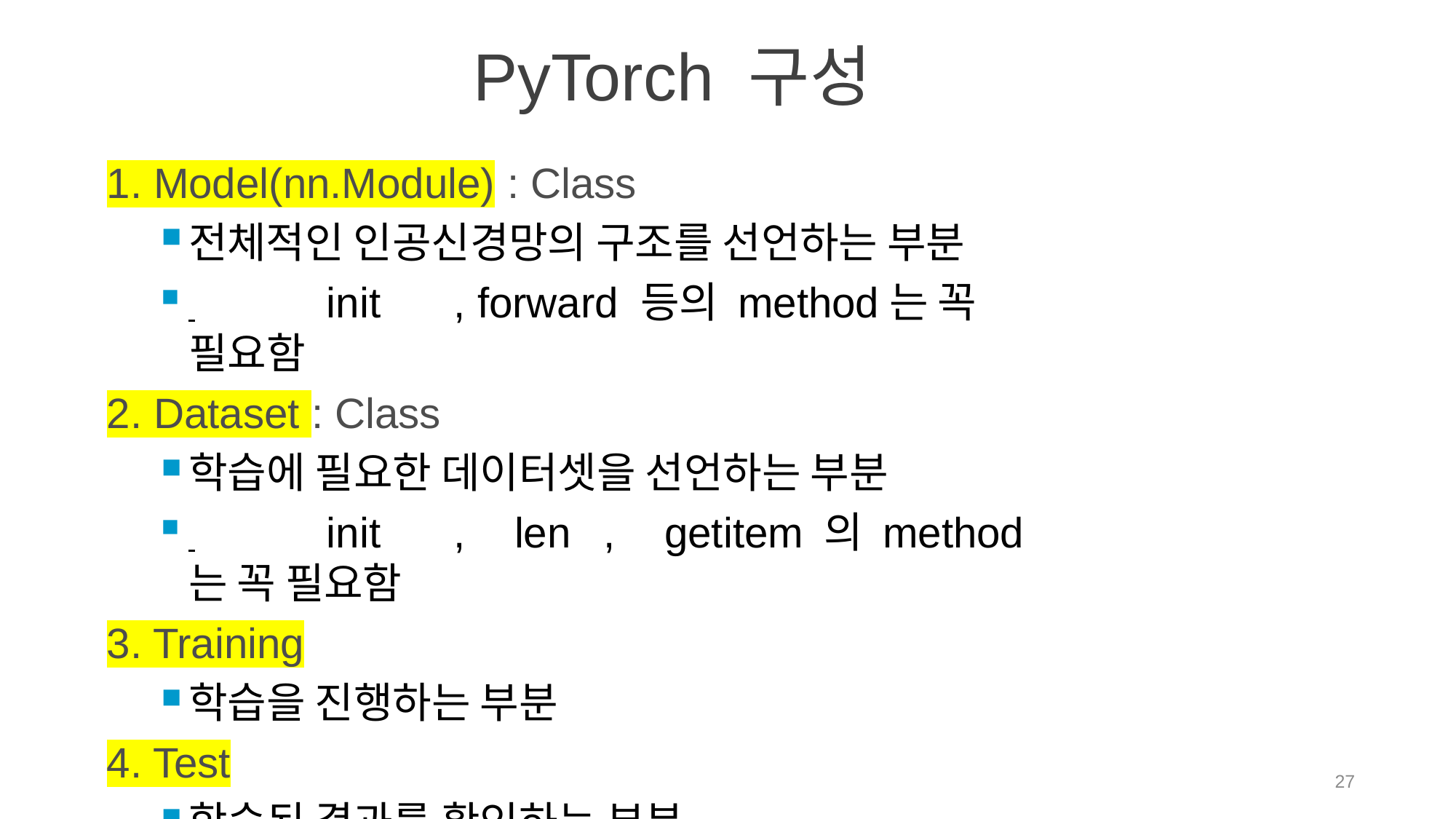

PyTorch 구성
1. Model(nn.Module) : Class
전체적인 인공신경망의 구조를 선언하는 부분
 	init	, forward 등의 method는 꼭 필요함
2. Dataset : Class
학습에 필요한 데이터셋을 선언하는 부분
 	init	,	len	,	getitem	의 method는 꼭 필요함
3. Training
학습을 진행하는 부분
4. Test
학습된 결과를 확인하는 부분
27